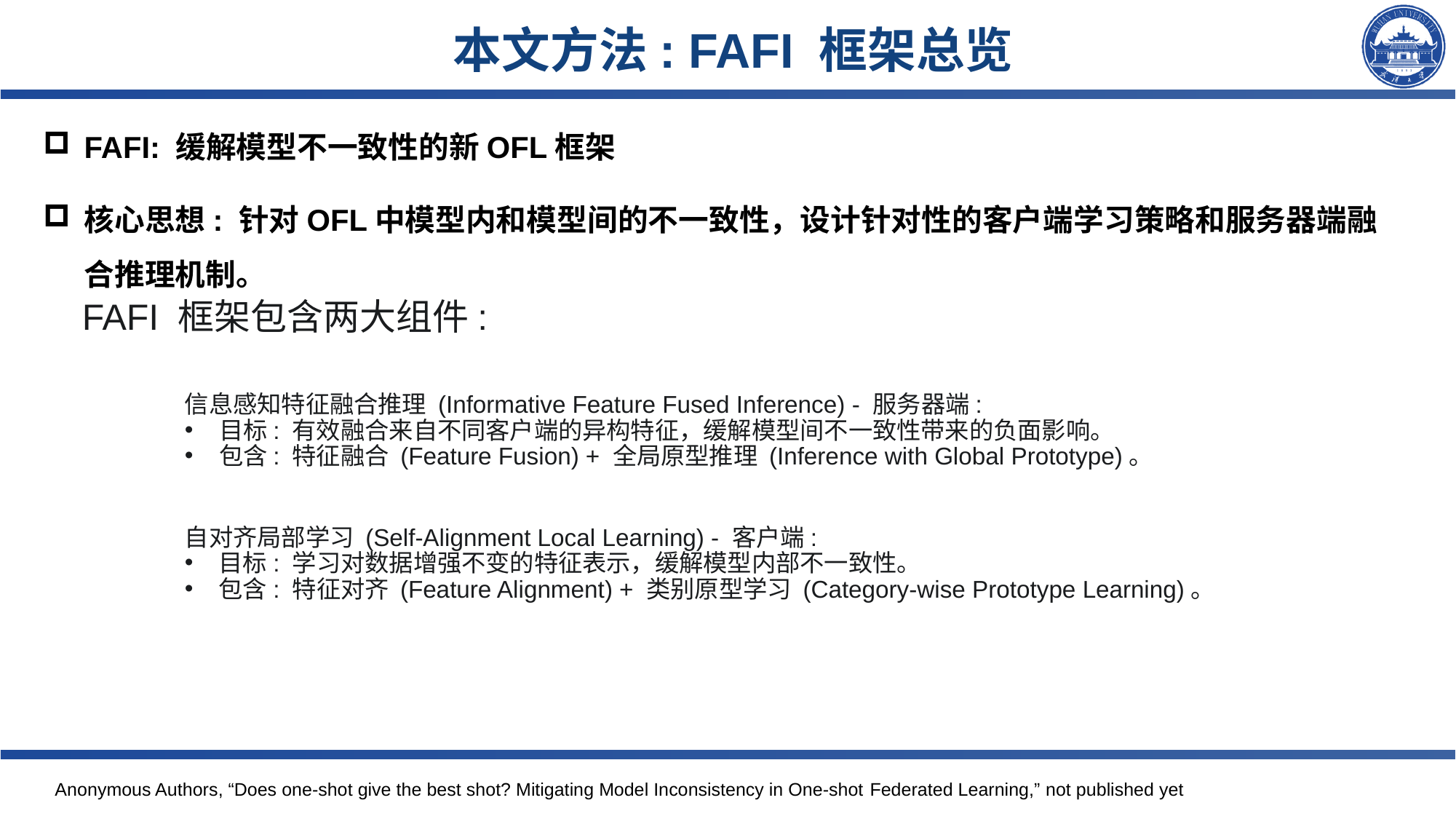

本文方法: FAFI 框架总览
FAFI: 缓解模型不一致性的新OFL框架
核心思想: 针对OFL中模型内和模型间的不一致性，设计针对性的客户端学习策略和服务器端融合推理机制。
FAFI 框架包含两大组件:
信息感知特征融合推理 (Informative Feature Fused Inference) - 服务器端:
目标: 有效融合来自不同客户端的异构特征，缓解模型间不一致性带来的负面影响。
包含: 特征融合 (Feature Fusion) + 全局原型推理 (Inference with Global Prototype)。
自对齐局部学习 (Self-Alignment Local Learning) - 客户端:
目标: 学习对数据增强不变的特征表示，缓解模型内部不一致性。
包含: 特征对齐 (Feature Alignment) + 类别原型学习 (Category-wise Prototype Learning)。
4
Anonymous Authors, “Does one-shot give the best shot? Mitigating Model Inconsistency in One-shot Federated Learning,” not published yet